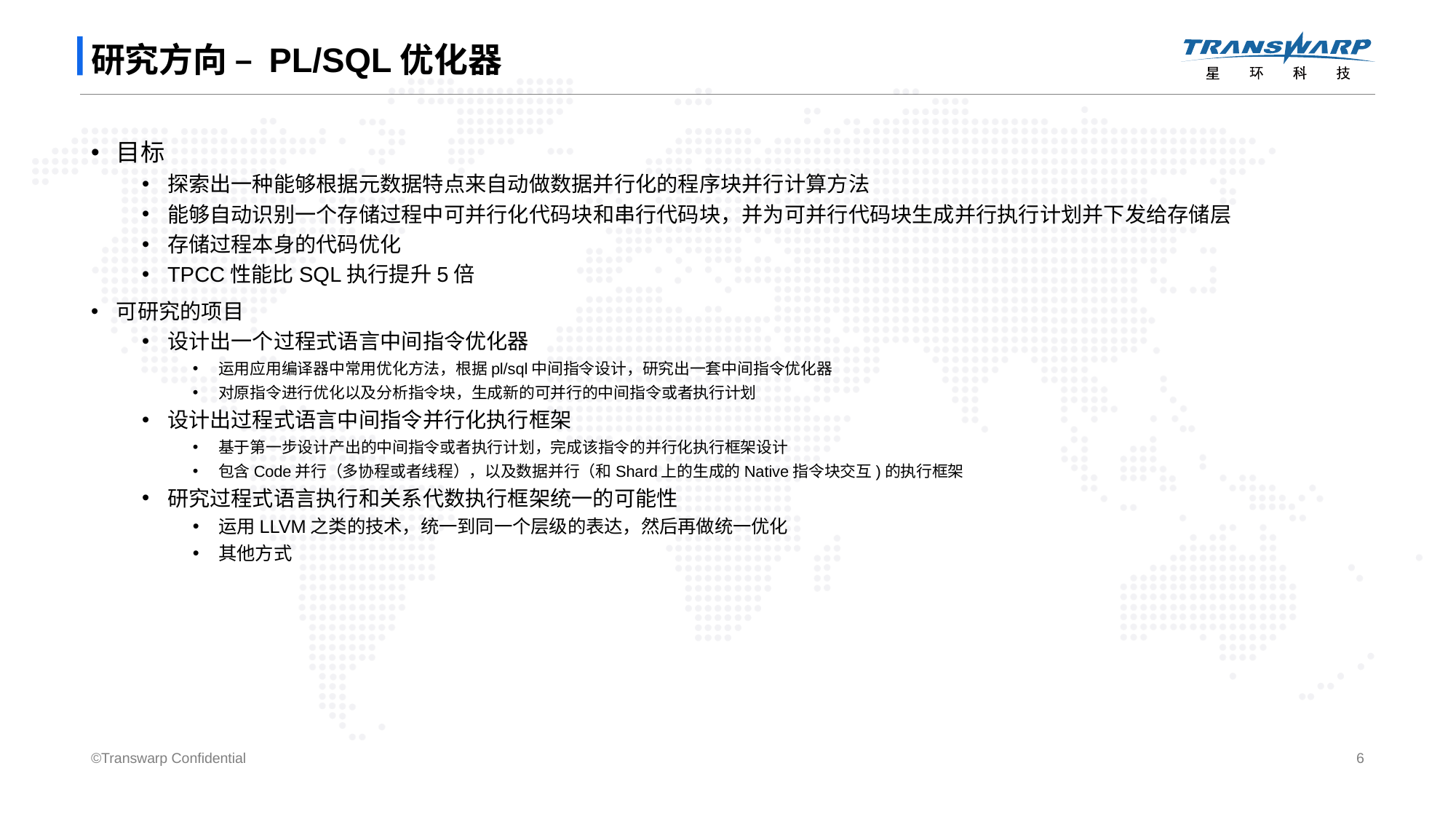

# 研究方向 – PL/SQL优化器
目标
探索出一种能够根据元数据特点来自动做数据并行化的程序块并行计算方法
能够自动识别一个存储过程中可并行化代码块和串行代码块，并为可并行代码块生成并行执行计划并下发给存储层
存储过程本身的代码优化
TPCC性能比SQL执行提升5倍
可研究的项目
设计出一个过程式语言中间指令优化器
运用应用编译器中常用优化方法，根据pl/sql中间指令设计，研究出一套中间指令优化器
对原指令进行优化以及分析指令块，生成新的可并行的中间指令或者执行计划
设计出过程式语言中间指令并行化执行框架
基于第一步设计产出的中间指令或者执行计划，完成该指令的并行化执行框架设计
包含Code并行（多协程或者线程），以及数据并行（和Shard上的生成的Native指令块交互)的执行框架
研究过程式语言执行和关系代数执行框架统一的可能性
运用LLVM之类的技术，统一到同一个层级的表达，然后再做统一优化
其他方式
©Transwarp Confidential
6